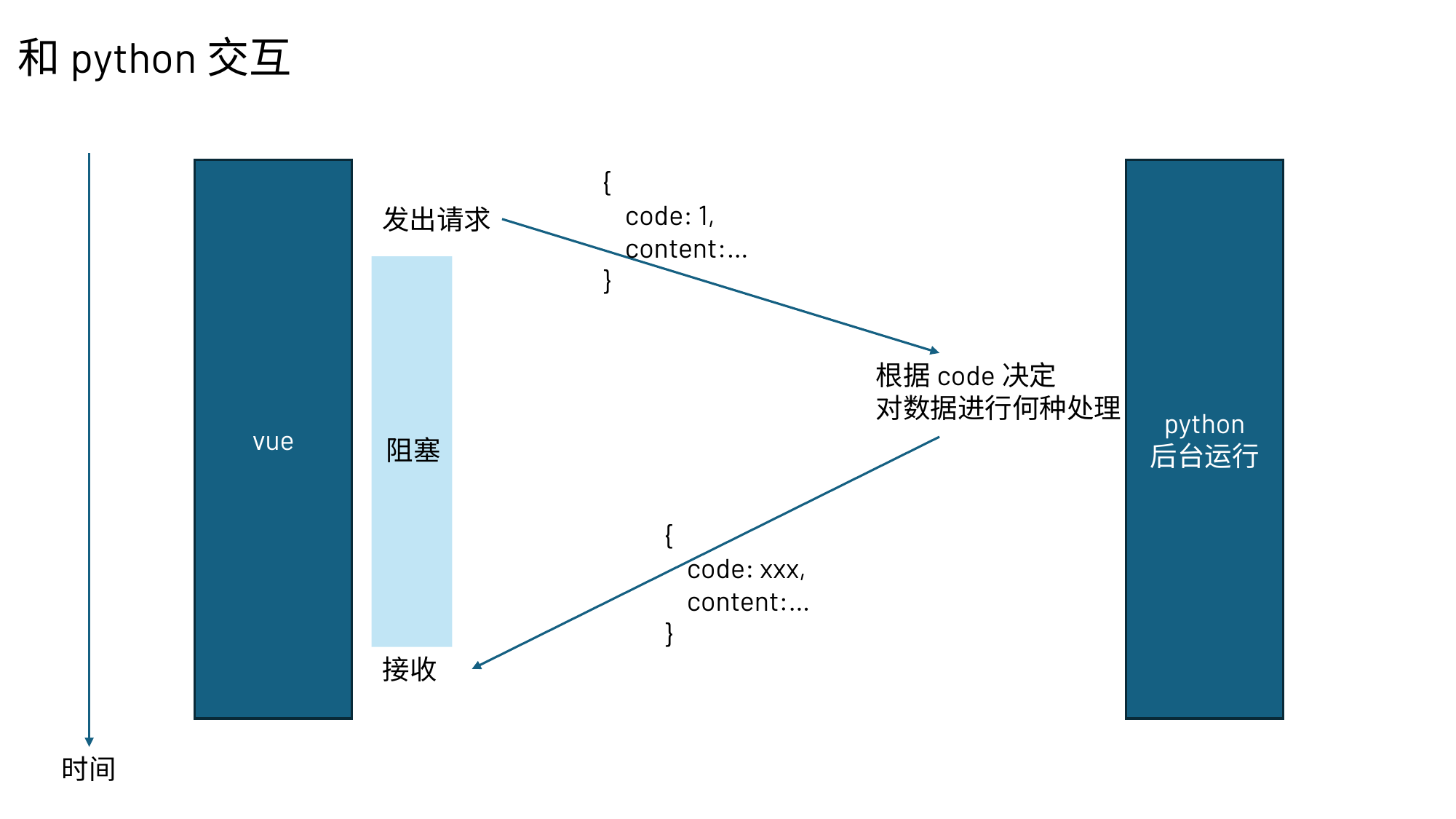

和python交互
vue
{
    code: 1,
    content:…
}
python
后台运行
发出请求

根据code决定
对数据进行何种处理
阻塞
{
    code: xxx,
    content:…
}
接收
时间